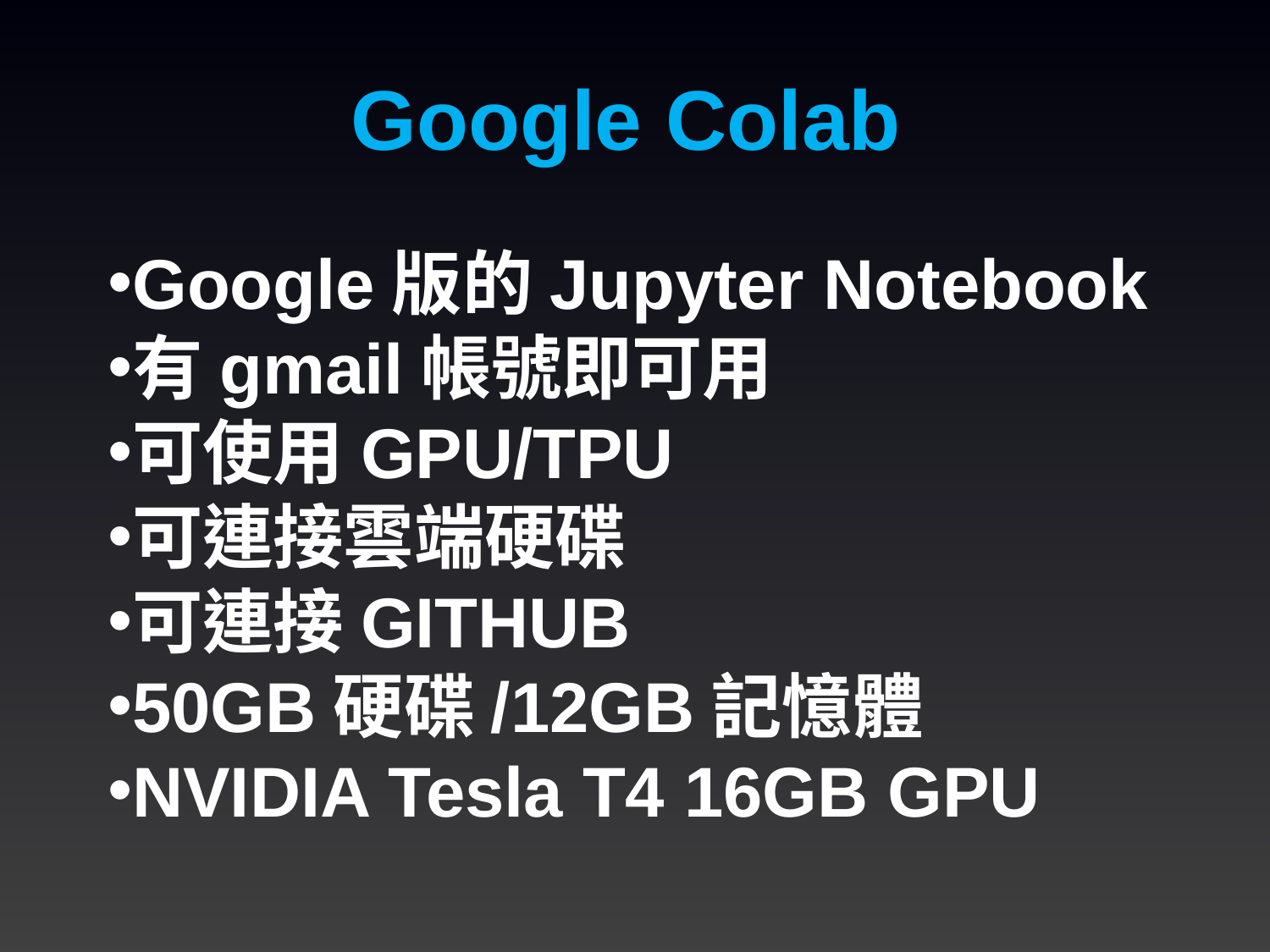

Google Colab
Google版的Jupyter Notebook
有gmail帳號即可用
可使用GPU/TPU
可連接雲端硬碟
可連接GITHUB
50GB硬碟/12GB記憶體
NVIDIA Tesla T4 16GB GPU